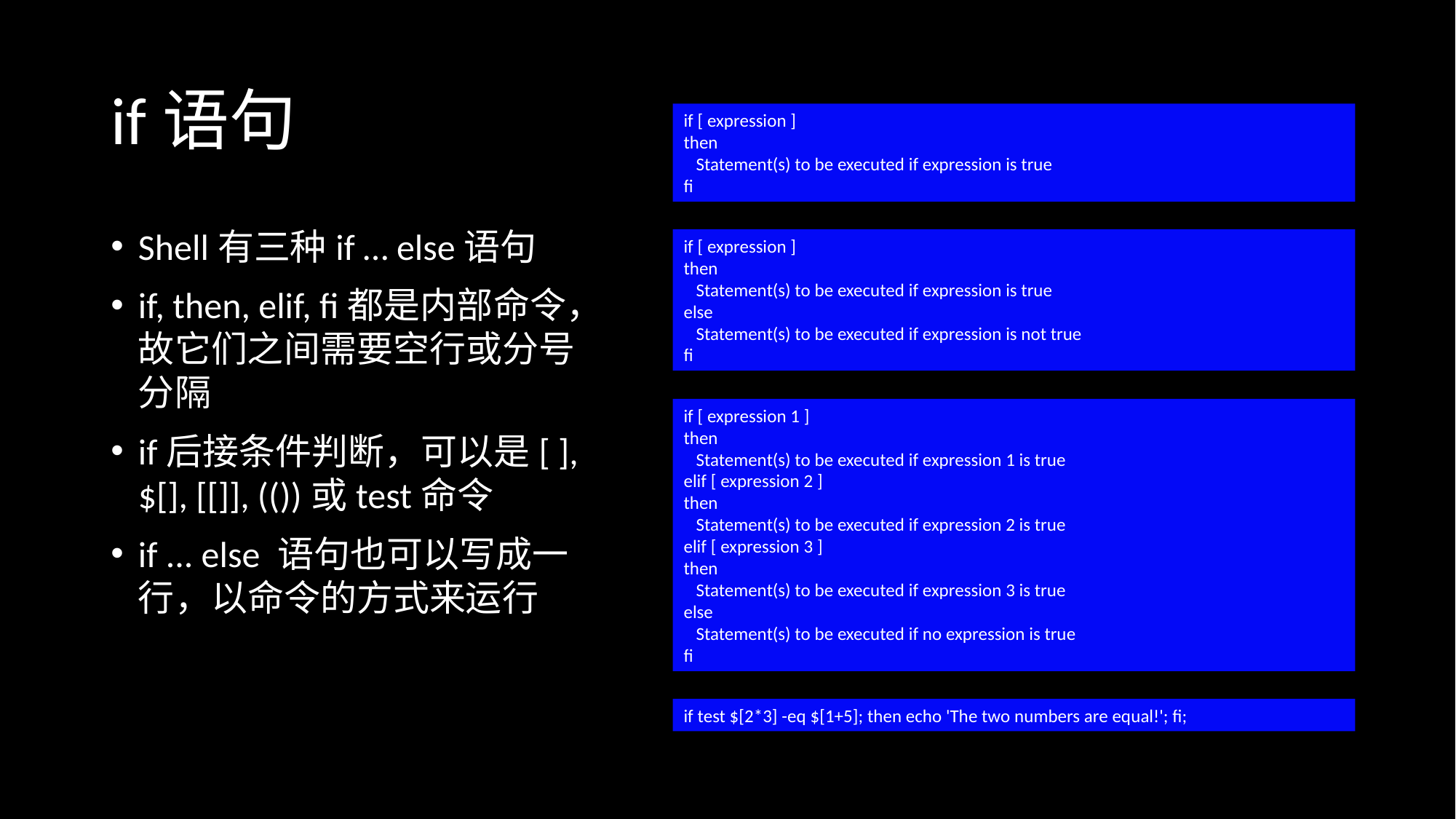

# if语句
if [ expression ]
then
   Statement(s) to be executed if expression is true
fi
Shell有三种if … else语句
if, then, elif, fi都是内部命令，故它们之间需要空行或分号分隔
if后接条件判断，可以是[ ], $[], [[]], (())或test命令
if ... else 语句也可以写成一行，以命令的方式来运行

if [ expression ]
then
   Statement(s) to be executed if expression is true
else
   Statement(s) to be executed if expression is not true
fi
if [ expression 1 ]
then
   Statement(s) to be executed if expression 1 is true
elif [ expression 2 ]
then
   Statement(s) to be executed if expression 2 is true
elif [ expression 3 ]
then
   Statement(s) to be executed if expression 3 is true
else
   Statement(s) to be executed if no expression is true
fi
if test $[2*3] -eq $[1+5]; then echo 'The two numbers are equal!'; fi;